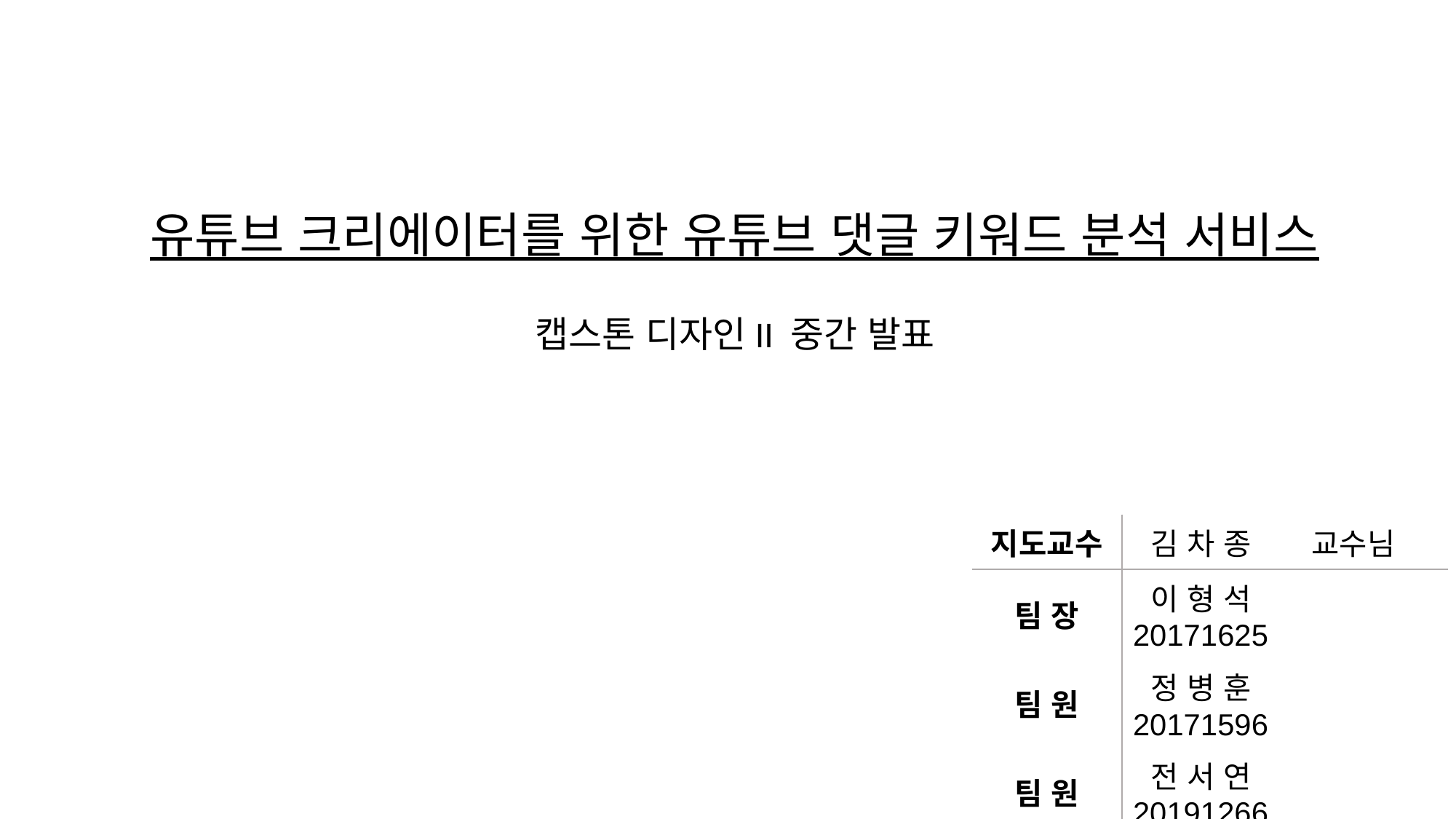

# 유튜브 크리에이터를 위한 유튜브 댓글 키워드 분석 서비스 캡스톤 디자인II 중간 발표
| 지도교수 | 김 차 종 교수님 |
| --- | --- |
| 팀 장 | 이 형 석 20171625 |
| 팀 원 | 정 병 훈 20171596 |
| 팀 원 | 전 서 연 20191266 |